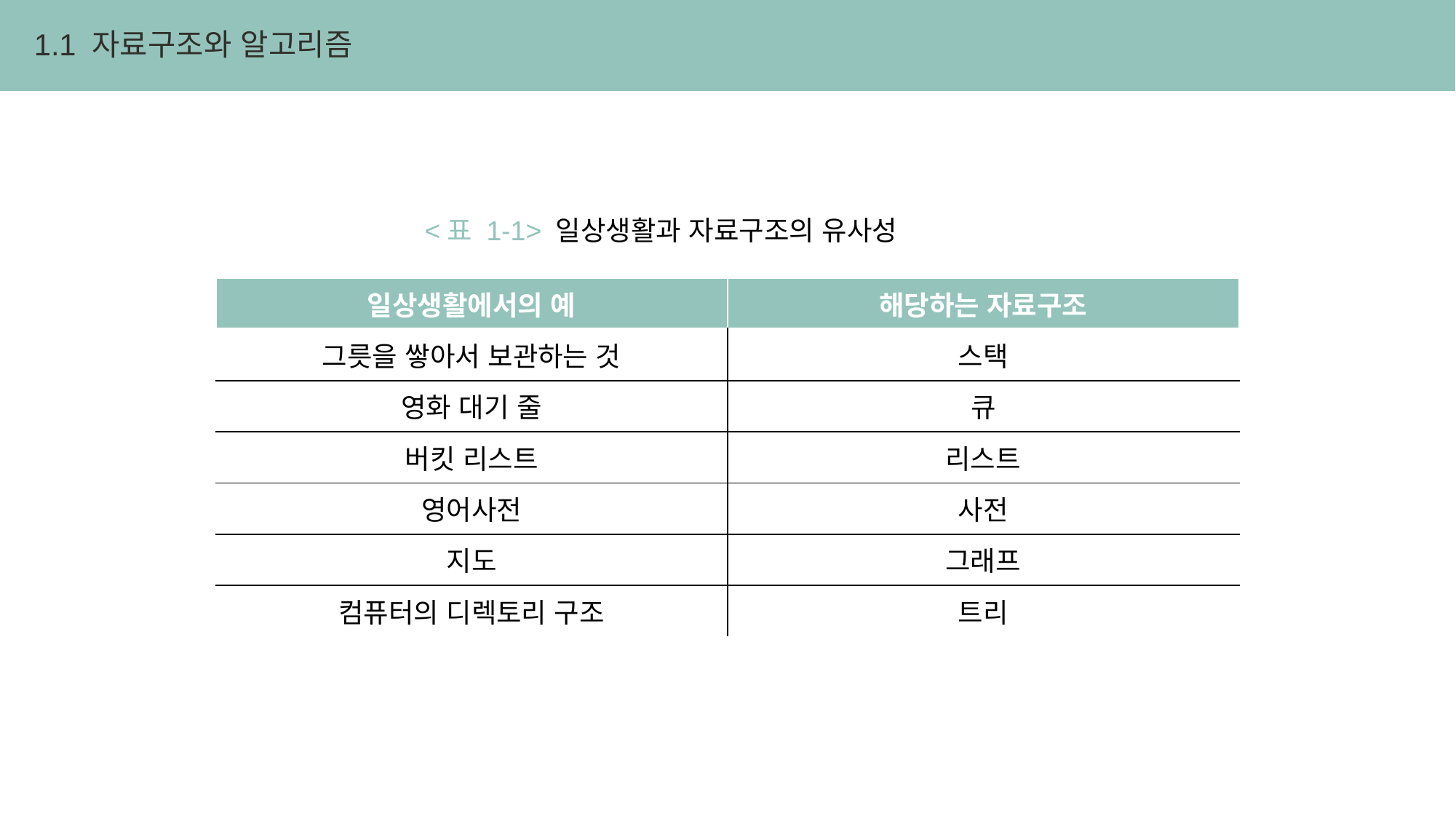

1.1 자료구조와 알고리즘
<표 1-1> 일상생활과 자료구조의 유사성
| 일상생활에서의 예 | 해당하는 자료구조 |
| --- | --- |
| 그릇을 쌓아서 보관하는 것 | 스택 |
| 영화 대기 줄 | 큐 |
| 버킷 리스트 | 리스트 |
| 영어사전 | 사전 |
| 지도 | 그래프 |
| 컴퓨터의 디렉토리 구조 | 트리 |